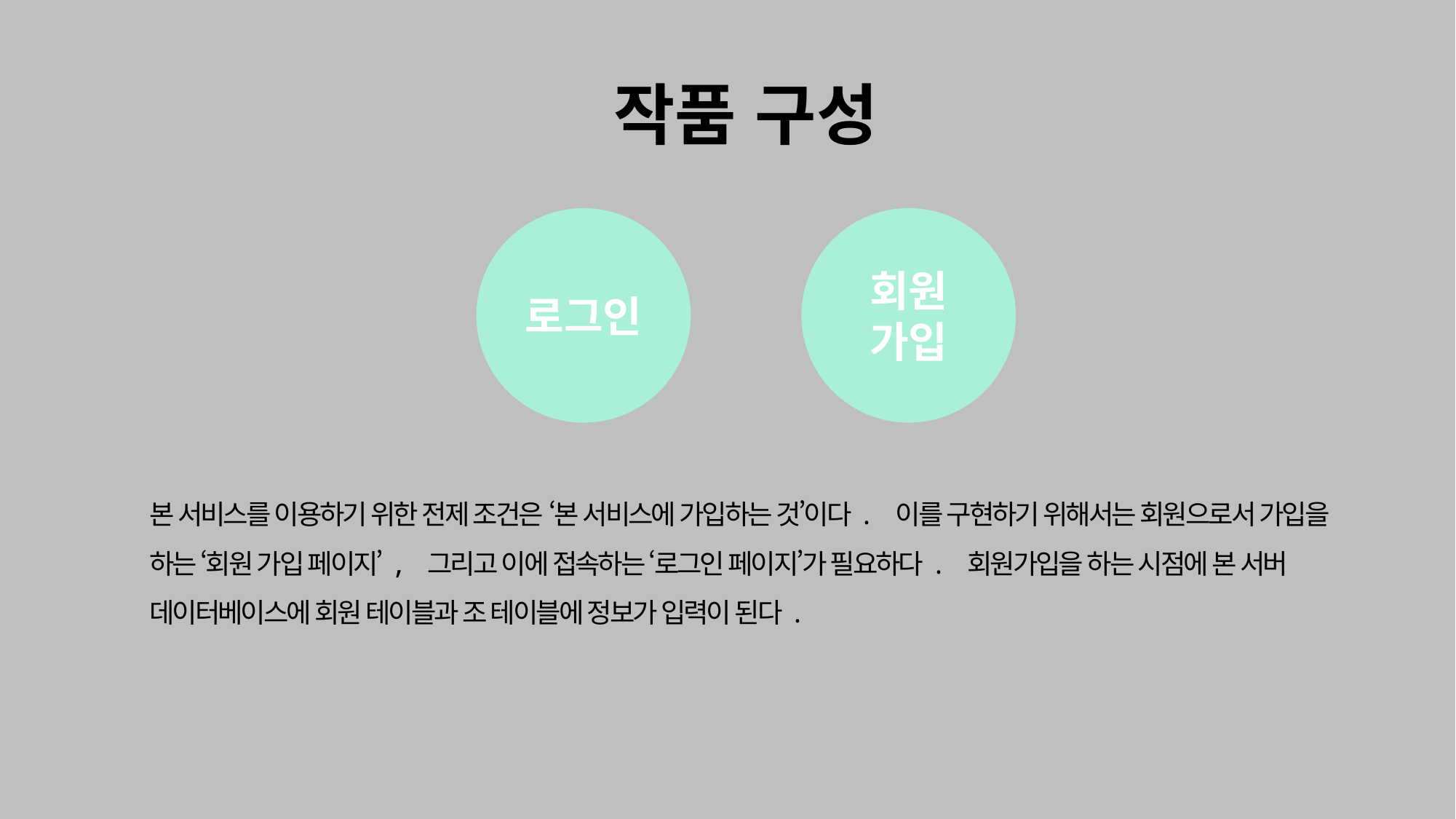

작품 구성
로그인
회원
가입
본 서비스를 이용하기 위한 전제 조건은 ‘본 서비스에 가입하는 것’이다. 이를 구현하기 위해서는 회원으로서 가입을 하는 ‘회원 가입 페이지’, 그리고 이에 접속하는 ‘로그인 페이지’가 필요하다. 회원가입을 하는 시점에 본 서버 데이터베이스에 회원 테이블과 조 테이블에 정보가 입력이 된다.